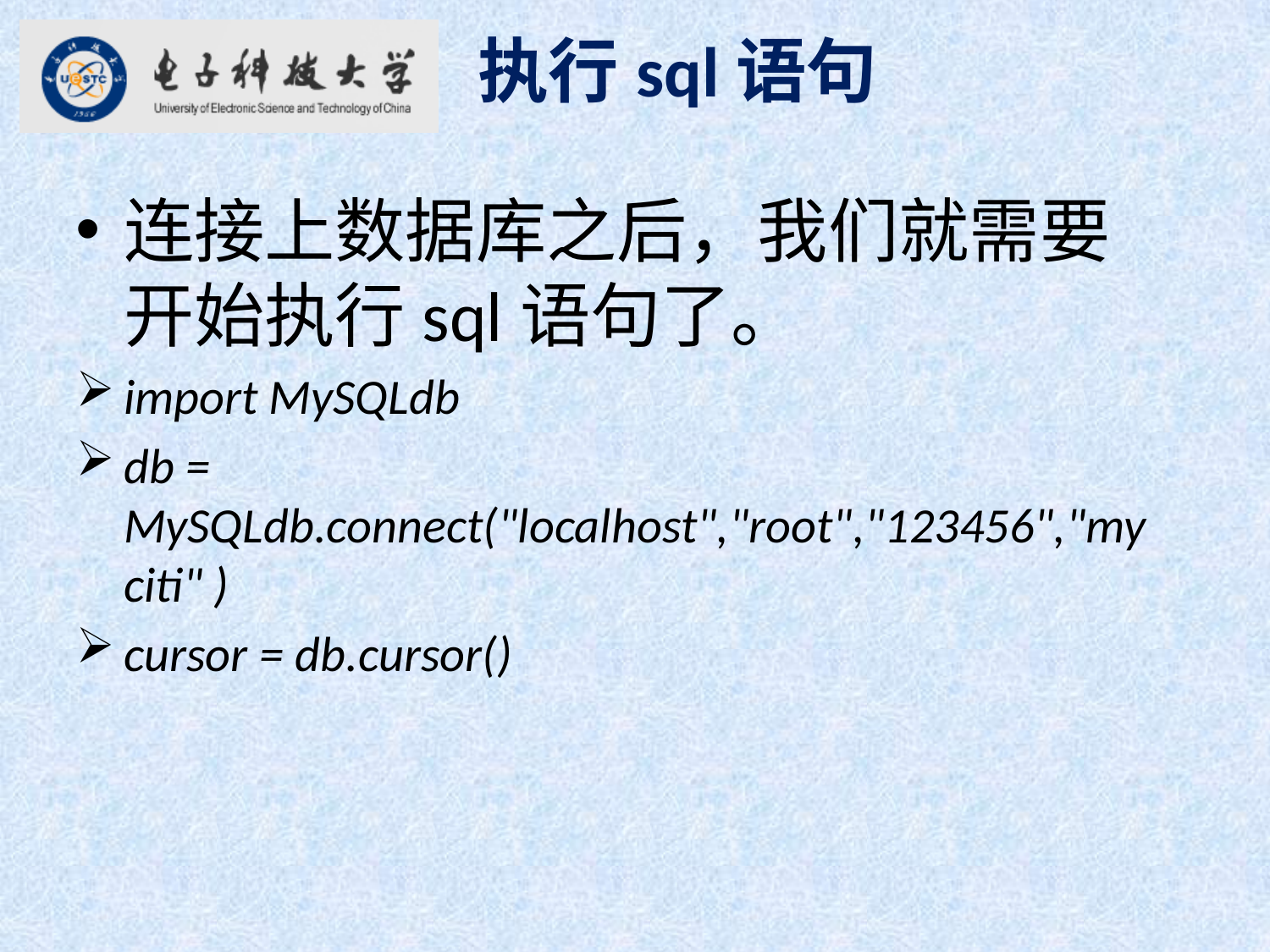

执行sql语句
连接上数据库之后，我们就需要开始执行sql语句了。
import MySQLdb
db = MySQLdb.connect("localhost","root","123456","myciti" )
cursor = db.cursor()